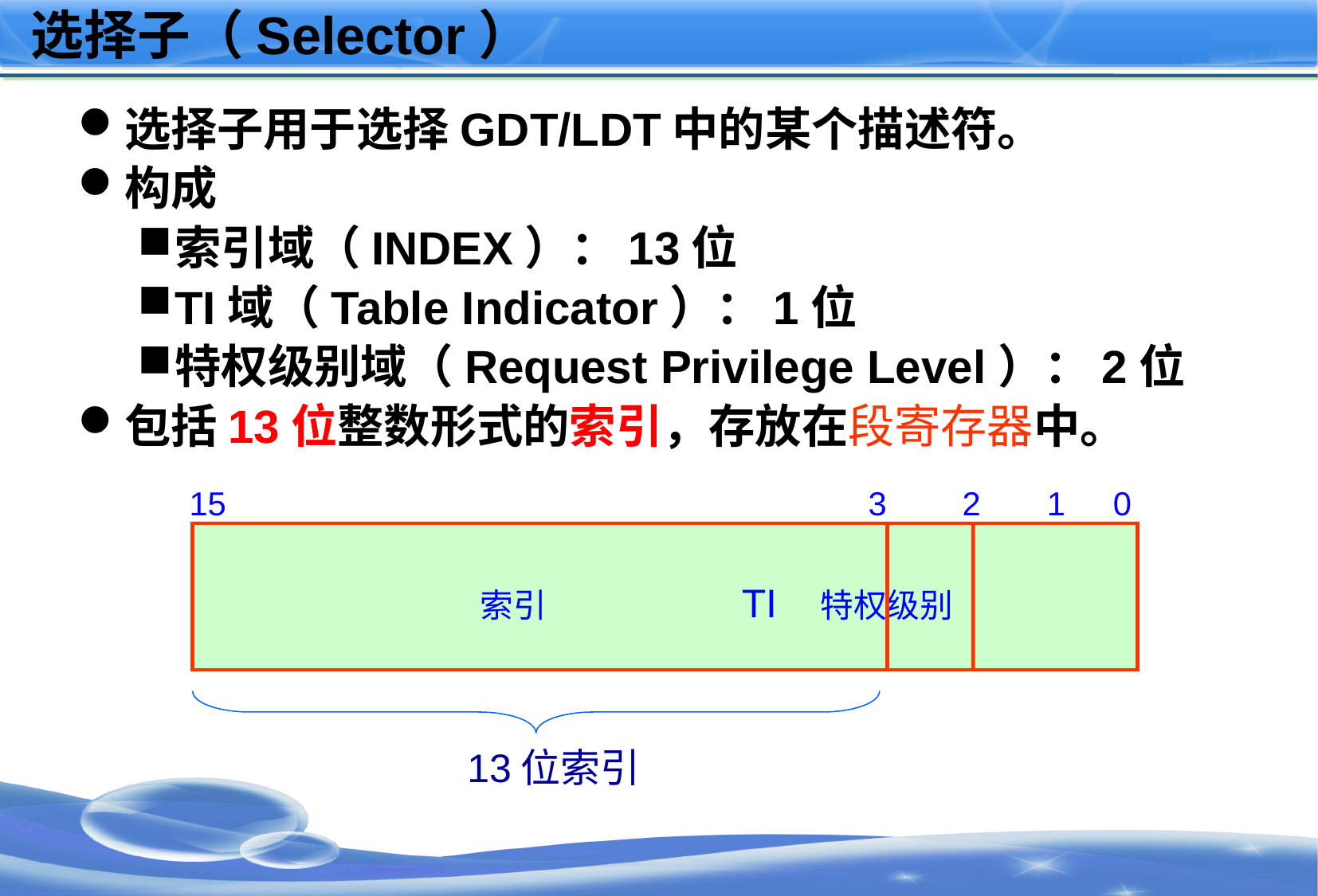

# 选择子（Selector）
选择子用于选择GDT/LDT中的某个描述符。
构成
索引域（INDEX）：13位
TI域（Table Indicator）：1位
特权级别域（Request Privilege Level）：2位
包括13位整数形式的索引，存放在段寄存器中。

15
3
2
1
0
             索引                TI   特权级别

13位索引